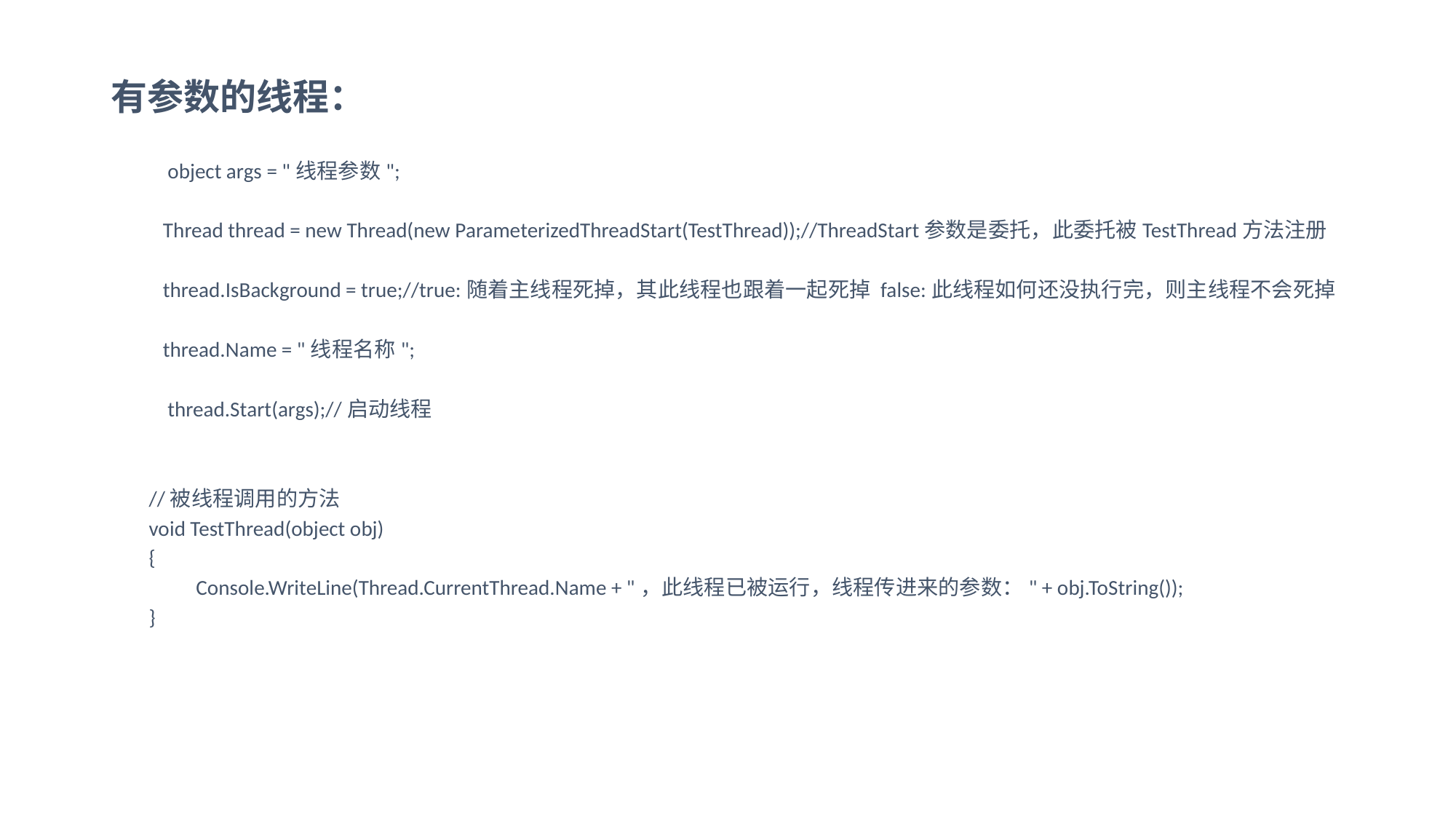

有参数的线程：

            object args = "线程参数";

           Thread thread = new Thread(new ParameterizedThreadStart(TestThread));//ThreadStart参数是委托，此委托被TestThread方法注册

           thread.IsBackground = true;//true:随着主线程死掉，其此线程也跟着一起死掉 false:此线程如何还没执行完，则主线程不会死掉

           thread.Name = "线程名称";

            thread.Start(args);//启动线程

        //被线程调用的方法
        void TestThread(object obj)
        {
                  Console.WriteLine(Thread.CurrentThread.Name + "，此线程已被运行，线程传进来的参数：" + obj.ToString());
        }